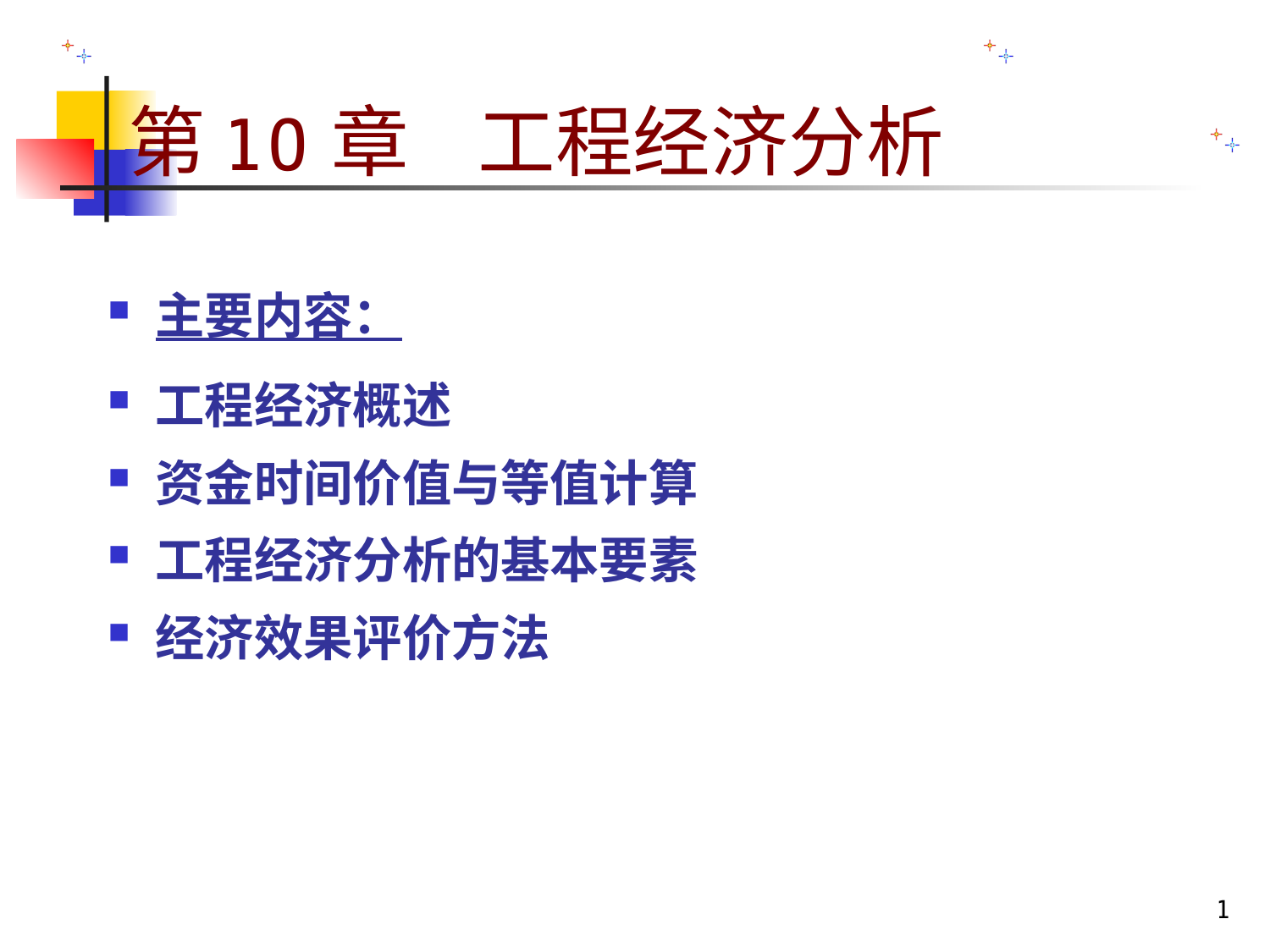

# 第10章    工程经济分析
主要内容：
工程经济概述
资金时间价值与等值计算
工程经济分析的基本要素
经济效果评价方法

1